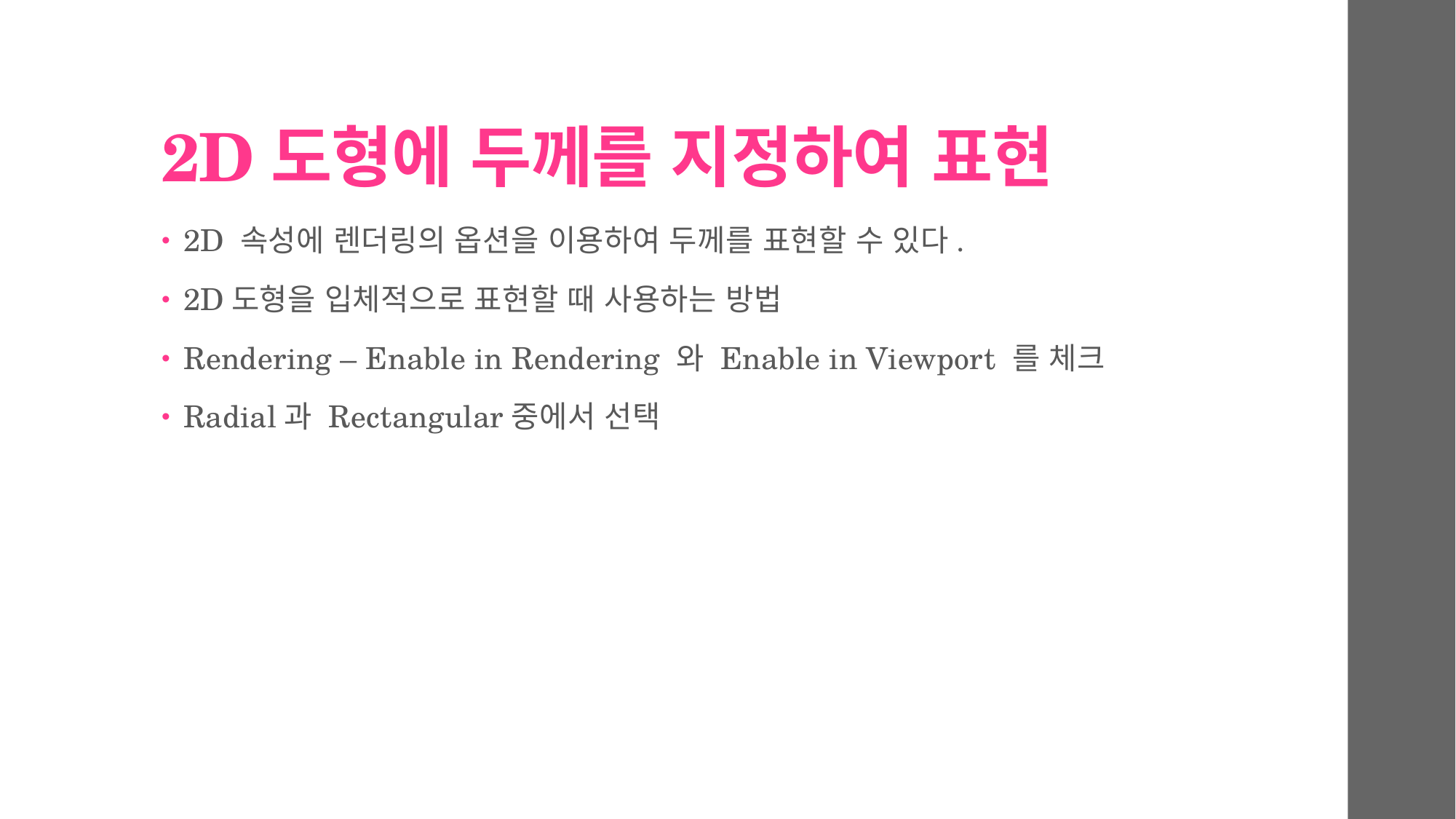

# 2D도형에 두께를 지정하여 표현
2D 속성에 렌더링의 옵션을 이용하여 두께를 표현할 수 있다.
2D도형을 입체적으로 표현할 때 사용하는 방법
Rendering – Enable in Rendering 와 Enable in Viewport 를 체크
Radial과 Rectangular중에서 선택